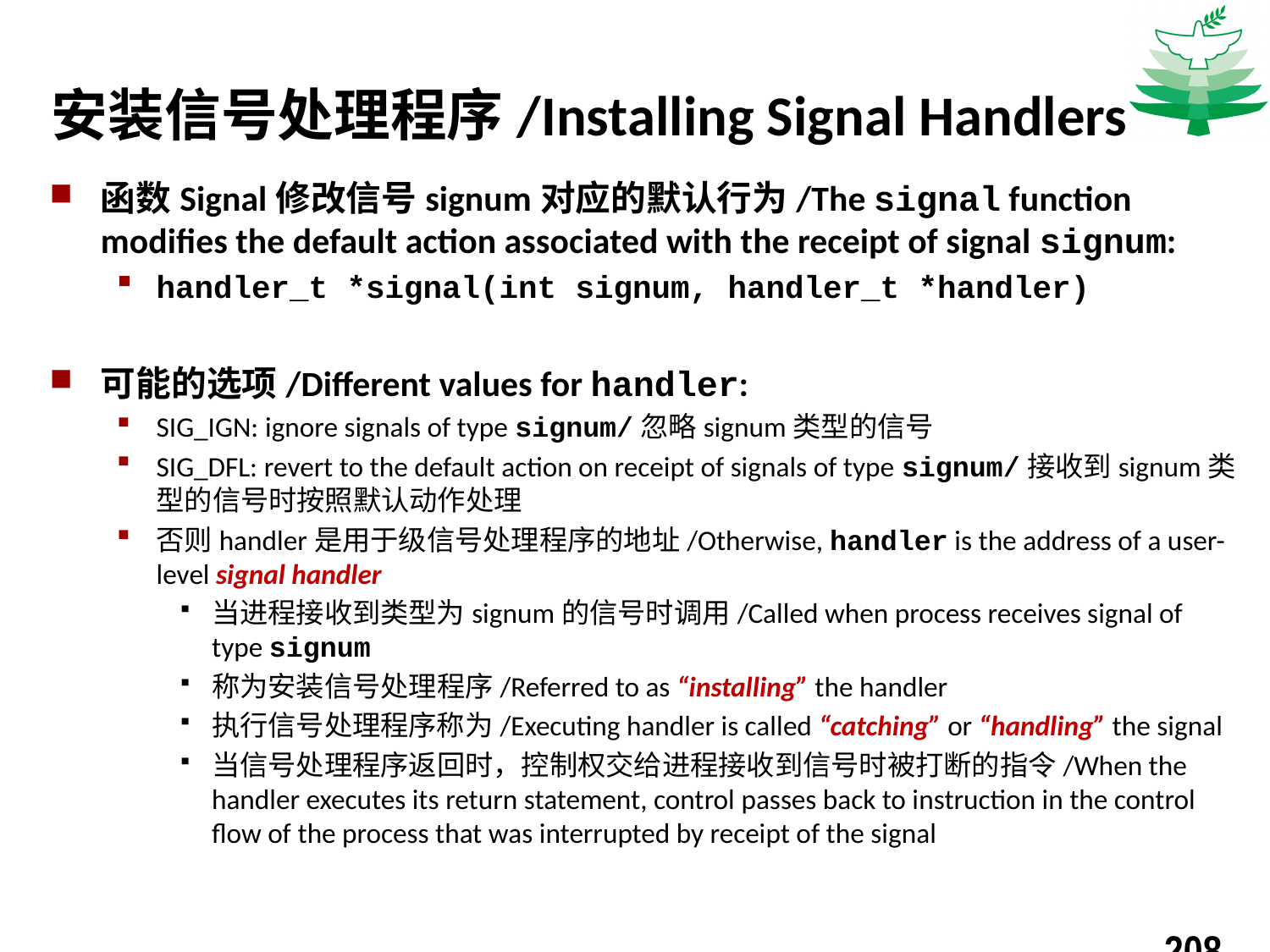

# 安装信号处理程序/Installing Signal Handlers
函数Signal修改信号signum对应的默认行为/The signal function modifies the default action associated with the receipt of signal signum:
handler_t *signal(int signum, handler_t *handler)

可能的选项/Different values for handler:
SIG_IGN: ignore signals of type signum/忽略signum类型的信号
SIG_DFL: revert to the default action on receipt of signals of type signum/接收到signum类型的信号时按照默认动作处理
否则handler是用于级信号处理程序的地址/Otherwise, handler is the address of a user-level signal handler
当进程接收到类型为signum的信号时调用/Called when process receives signal of type signum
称为安装信号处理程序/Referred to as “installing” the handler
执行信号处理程序称为/Executing handler is called “catching” or “handling” the signal
当信号处理程序返回时，控制权交给进程接收到信号时被打断的指令/When the handler executes its return statement, control passes back to instruction in the control flow of the process that was interrupted by receipt of the signal